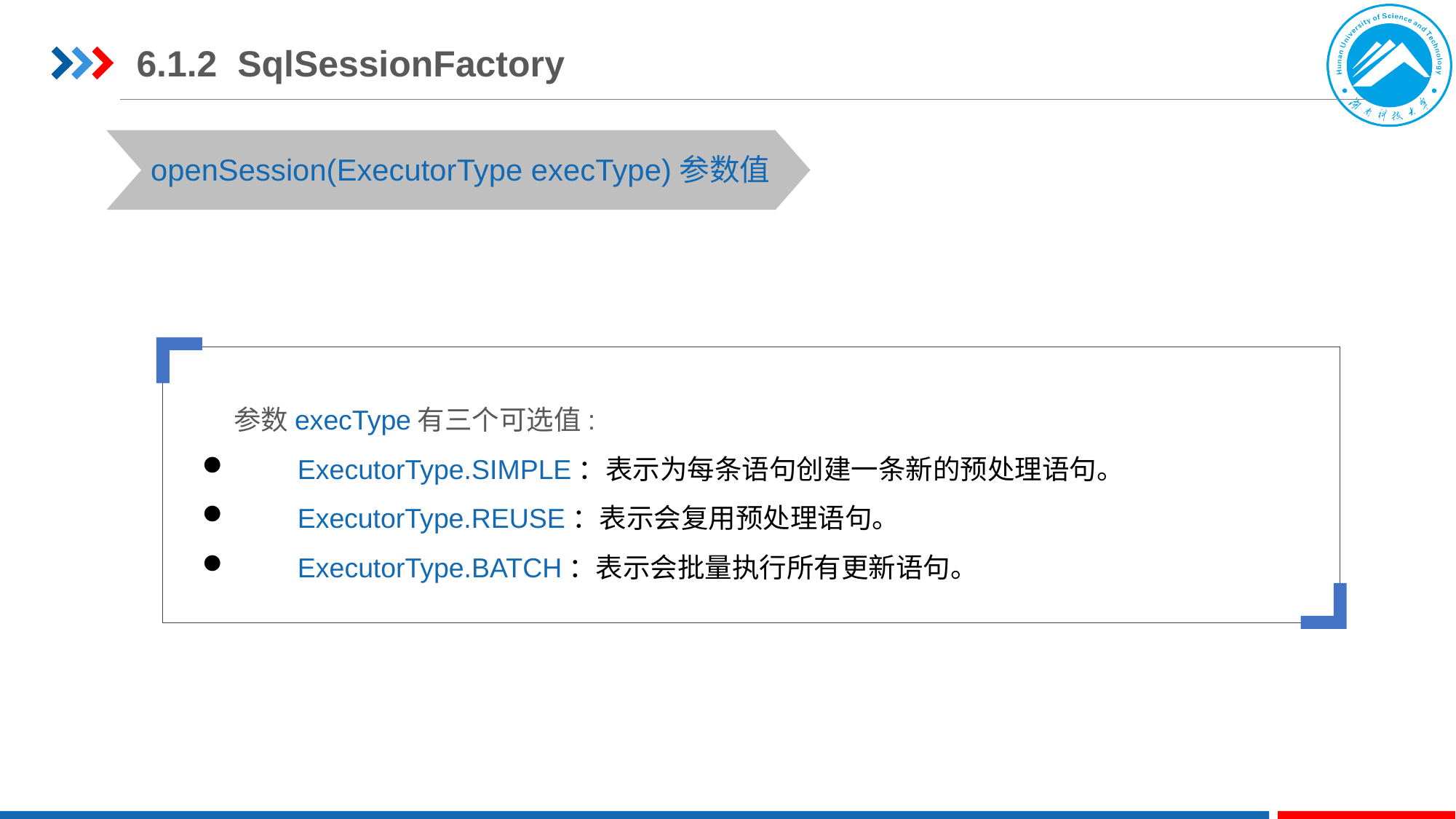

6.1.2  SqlSessionFactory

openSession(ExecutorType execType)参数值

    参数execType有三个可选值:
        ExecutorType.SIMPLE：表示为每条语句创建一条新的预处理语句。
        ExecutorType.REUSE：表示会复用预处理语句。
        ExecutorType.BATCH：表示会批量执行所有更新语句。